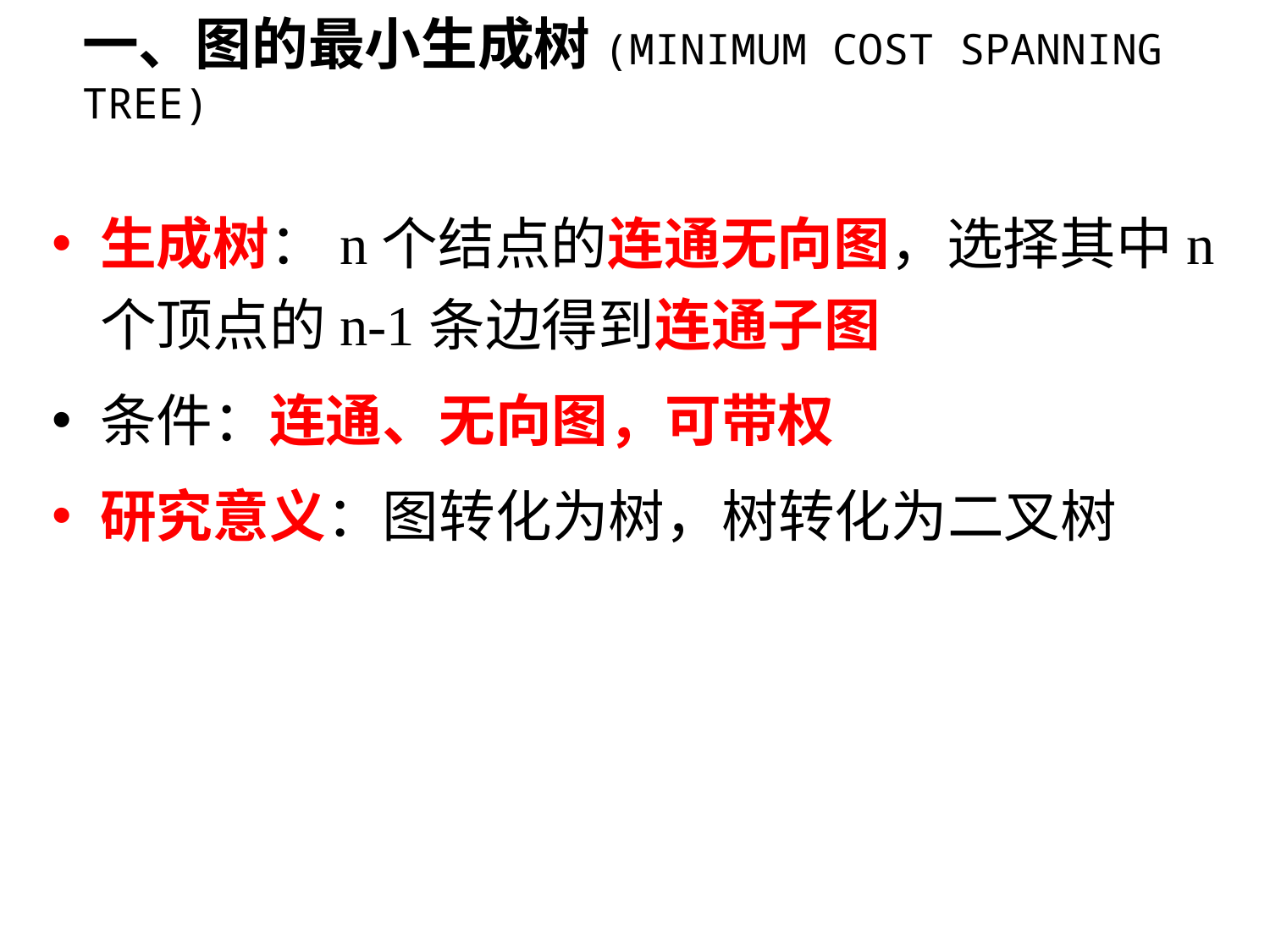

# 一、图的最小生成树(Minimum Cost Spanning Tree)
生成树：n个结点的连通无向图，选择其中n个顶点的n-1条边得到连通子图
条件：连通、无向图，可带权
研究意义：图转化为树，树转化为二叉树